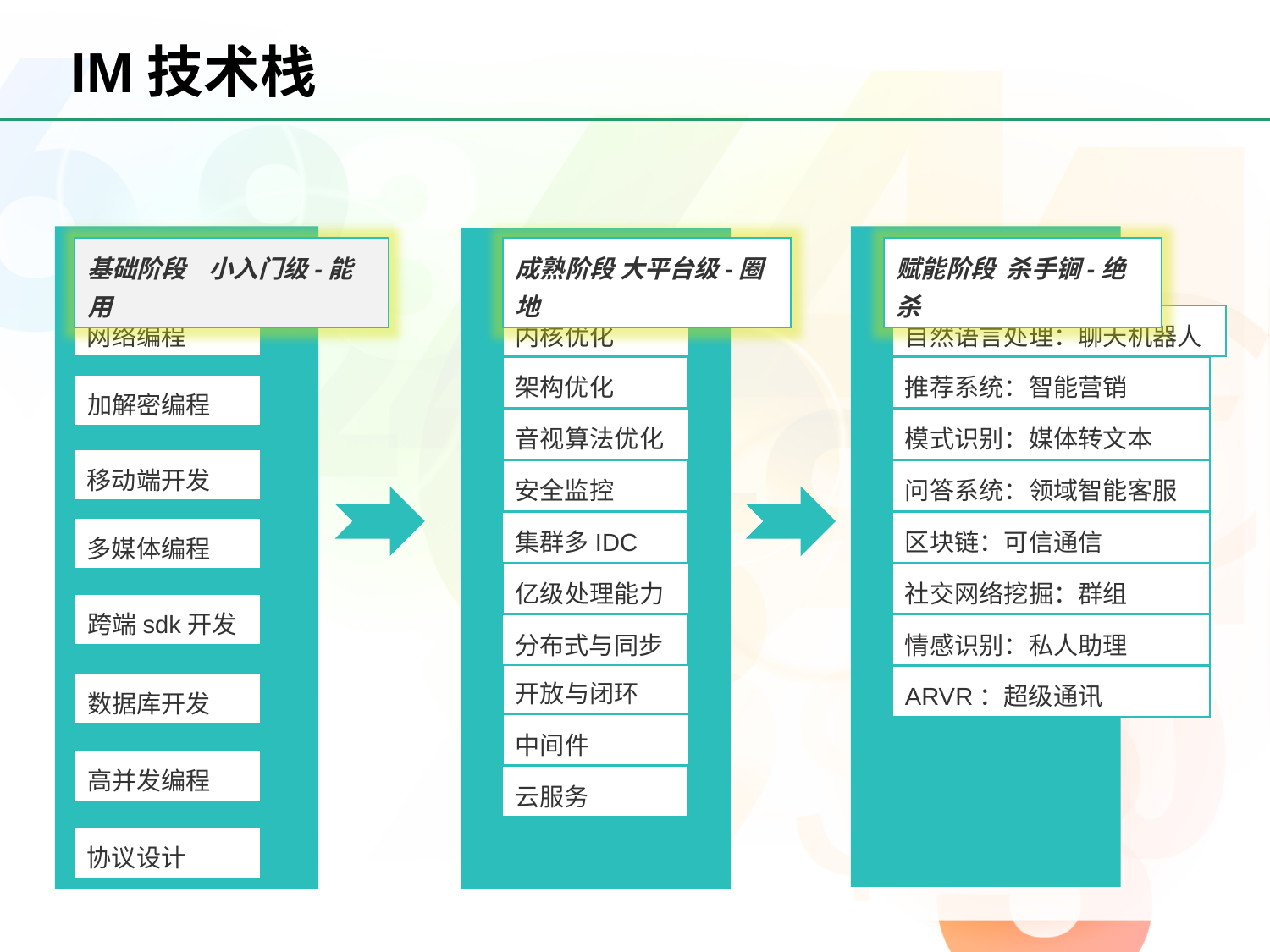

# IM技术栈

基础阶段    小入门级-能用
成熟阶段 大平台级-圈地
赋能阶段  杀手锏-绝杀
网络编程
内核优化
自然语言处理：聊天机器人
架构优化
推荐系统：智能营销
加解密编程
音视算法优化
模式识别：媒体转文本
移动端开发
安全监控
问答系统：领域智能客服

集群多IDC
区块链：可信通信
多媒体编程
亿级处理能力
社交网络挖掘：群组
跨端sdk开发
分布式与同步
情感识别：私人助理
开放与闭环
ARVR：超级通讯
数据库开发
中间件
高并发编程
云服务
协议设计